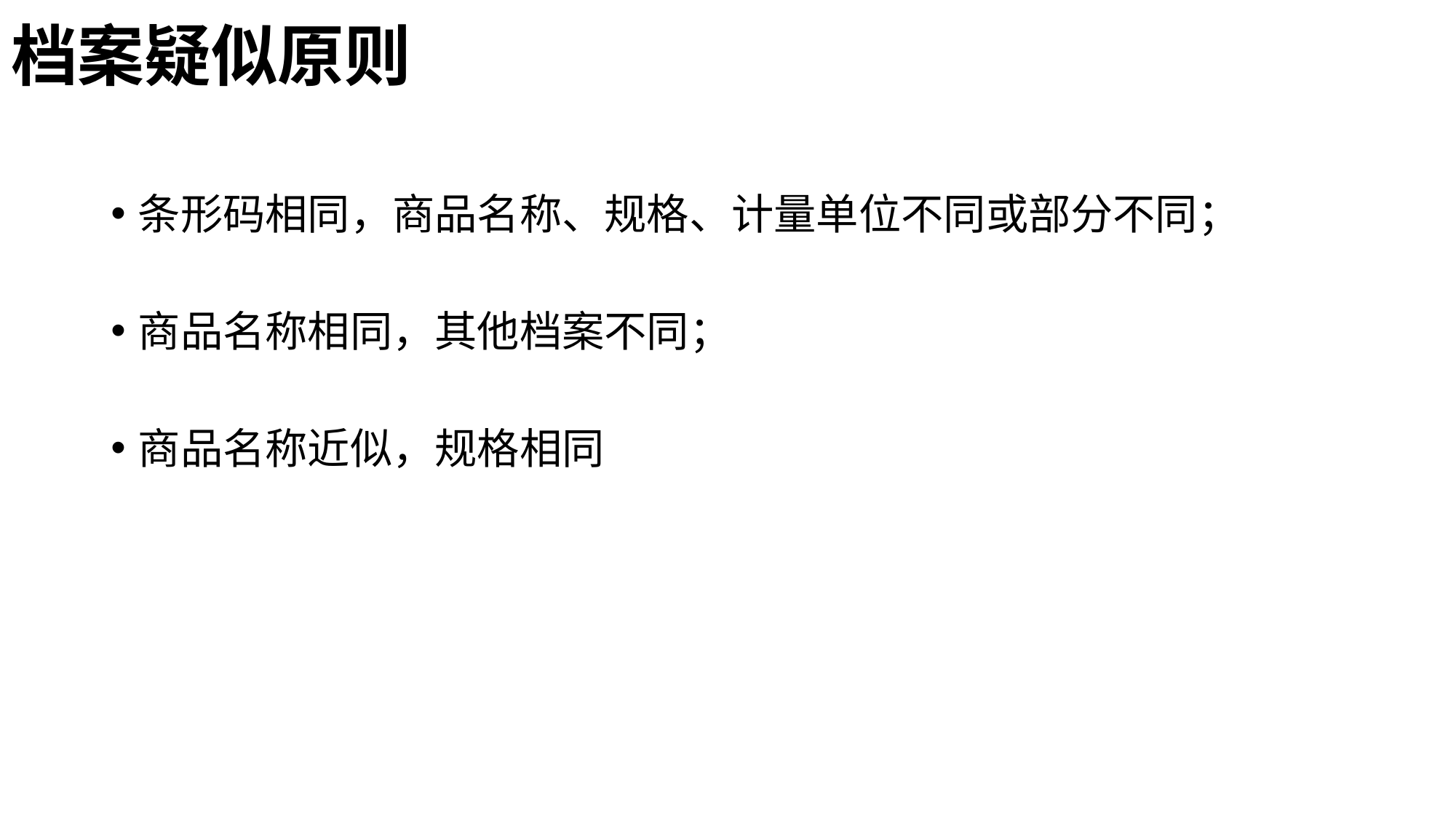

# 档案疑似原则
条形码相同，商品名称、规格、计量单位不同或部分不同；
商品名称相同，其他档案不同；
商品名称近似，规格相同